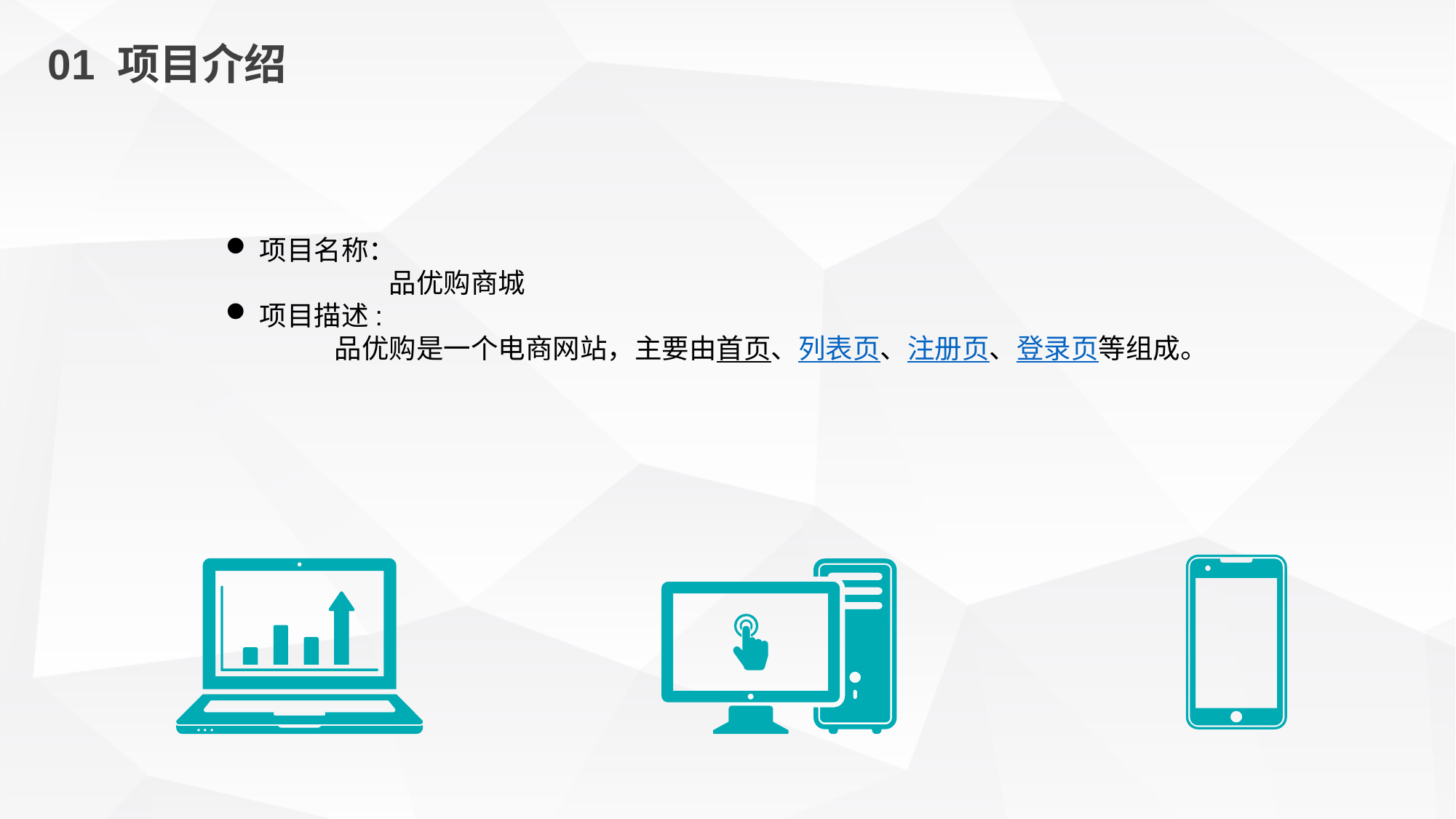

01 项目介绍
项目名称：
	品优购商城
项目描述:
	品优购是一个电商网站，主要由首页、列表页、注册页、登录页等组成。